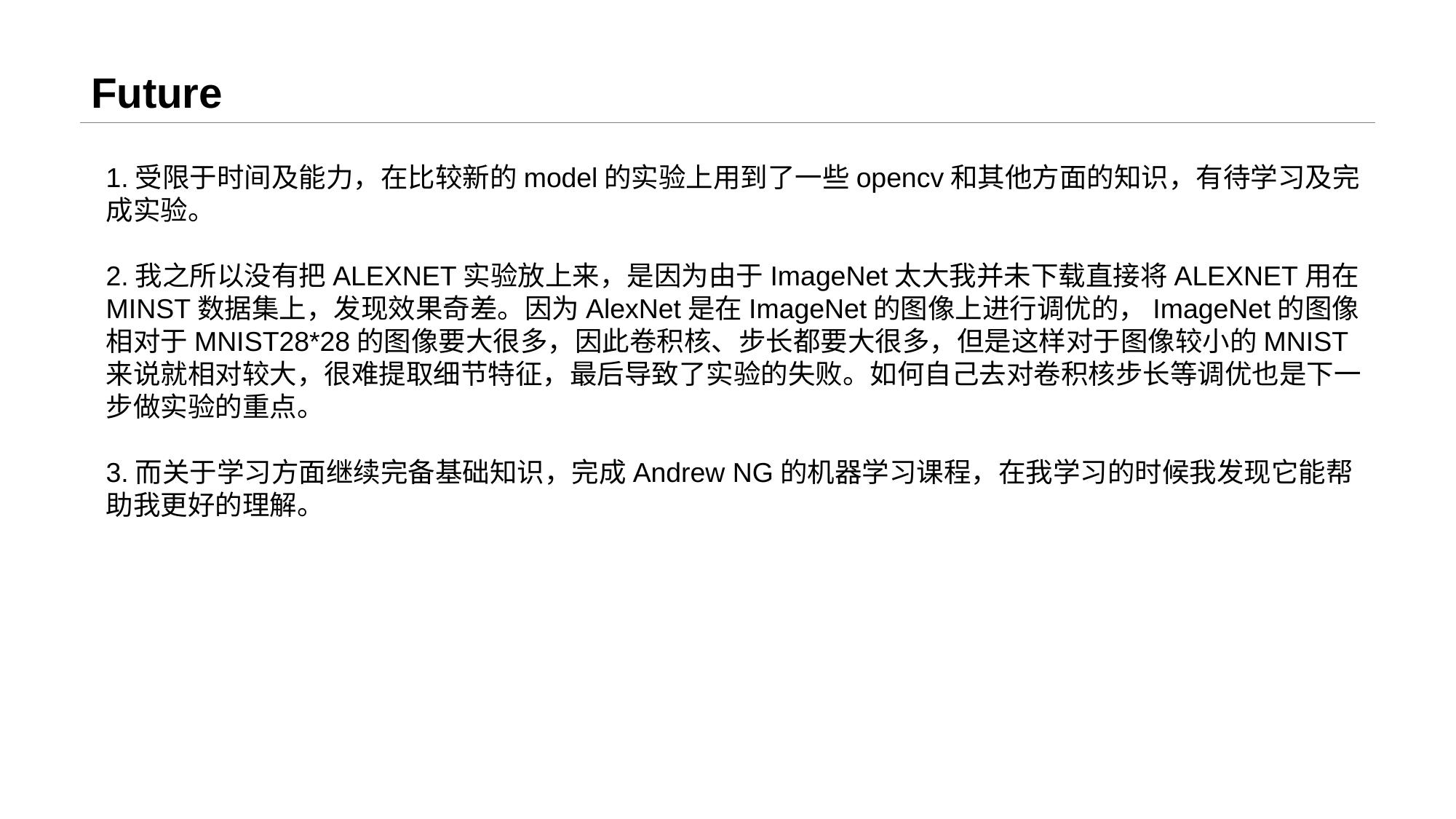

# Future
1.受限于时间及能力，在比较新的model的实验上用到了一些opencv和其他方面的知识，有待学习及完成实验。

2.我之所以没有把ALEXNET实验放上来，是因为由于ImageNet太大我并未下载直接将ALEXNET用在
MINST数据集上，发现效果奇差。因为AlexNet是在ImageNet的图像上进行调优的，ImageNet的图像相对于MNIST28*28的图像要大很多，因此卷积核、步长都要大很多，但是这样对于图像较小的MNIST来说就相对较大，很难提取细节特征，最后导致了实验的失败。如何自己去对卷积核步长等调优也是下一步做实验的重点。

3.而关于学习方面继续完备基础知识，完成Andrew NG的机器学习课程，在我学习的时候我发现它能帮助我更好的理解。
21